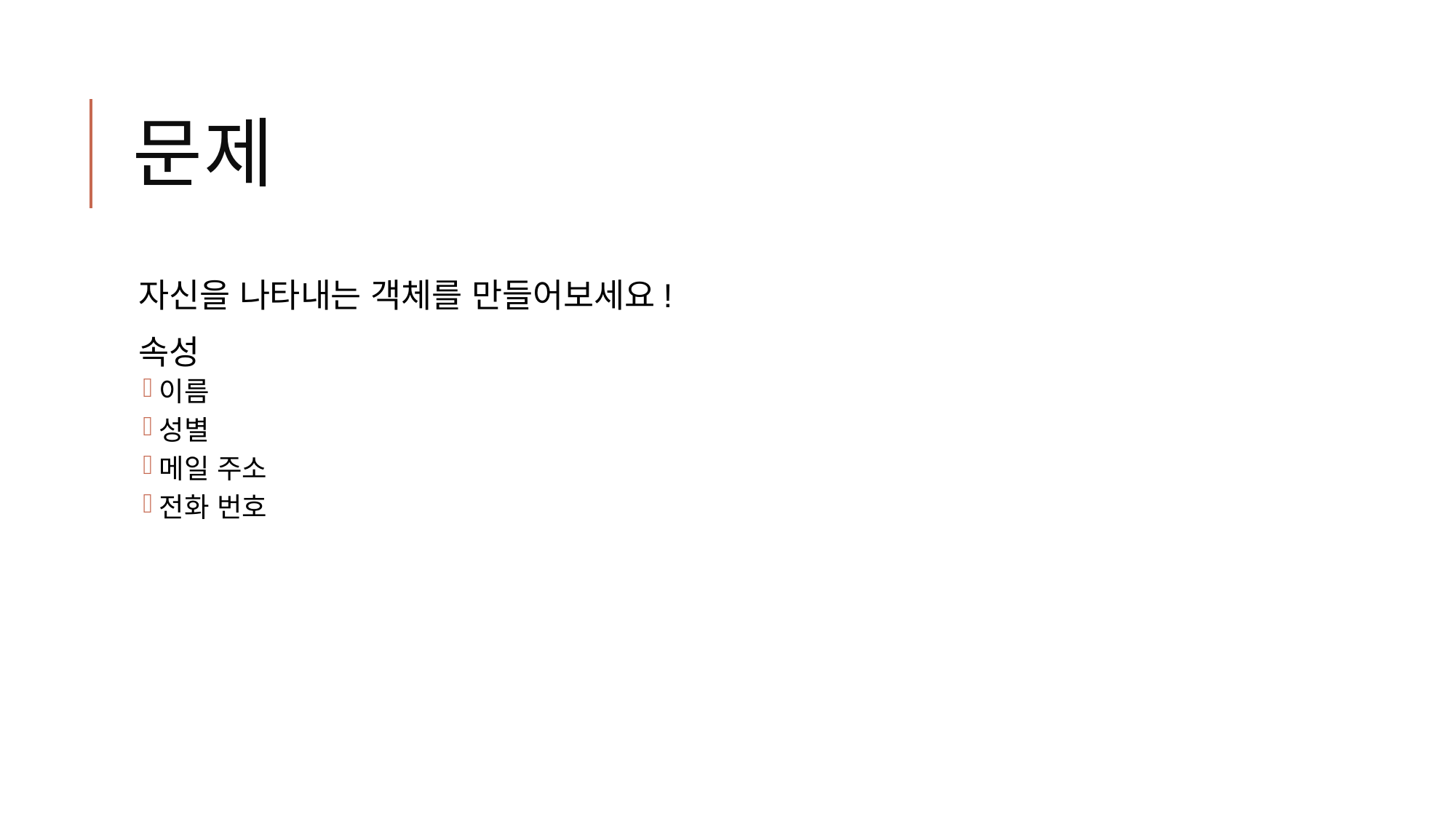

# 문제
자신을 나타내는 객체를 만들어보세요!
속성
이름
성별
메일 주소
전화 번호